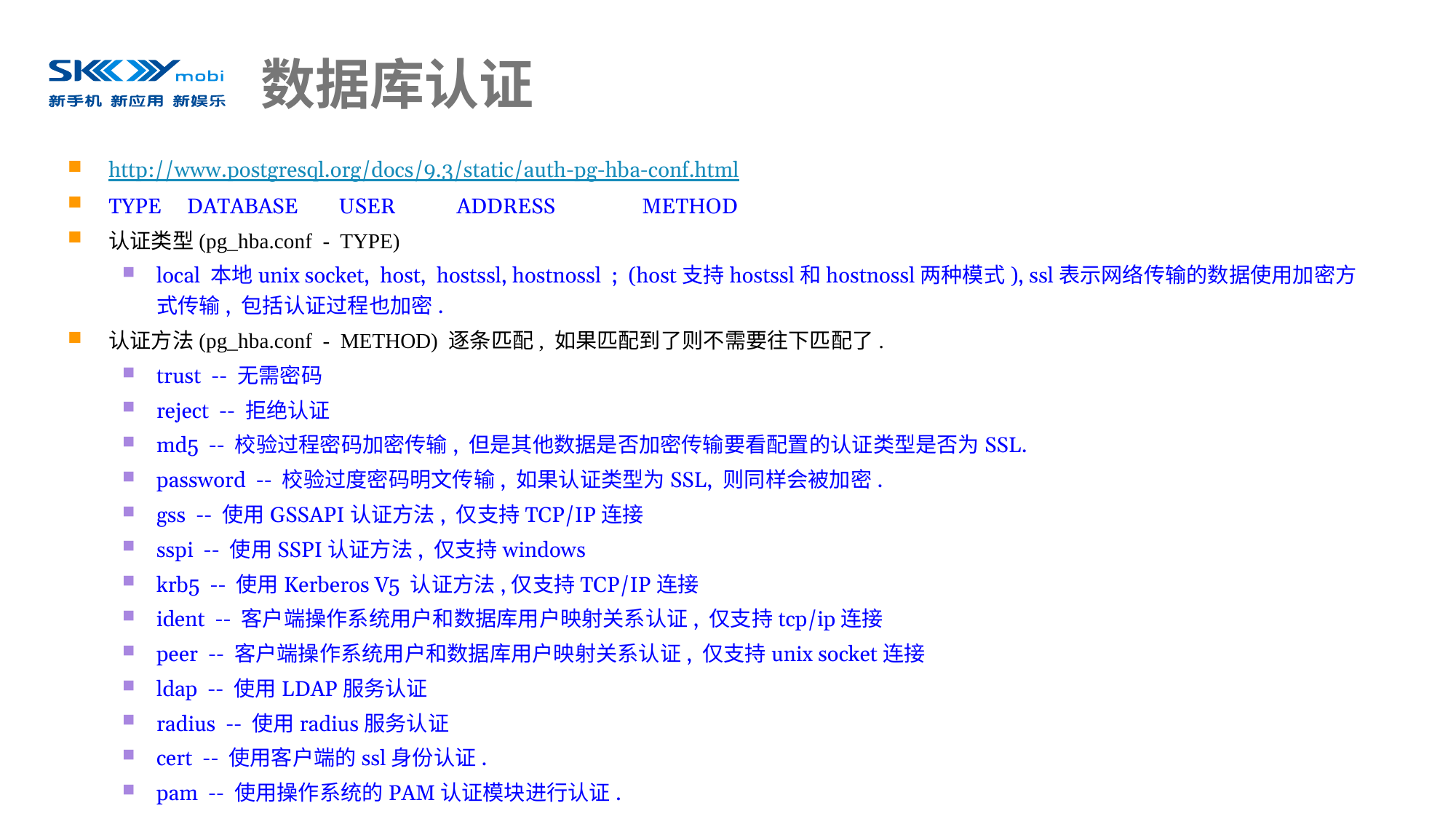

# 数据库认证
http://www.postgresql.org/docs/9.3/static/auth-pg-hba-conf.html
TYPE     DATABASE        USER            ADDRESS                 METHOD
认证类型(pg_hba.conf  -  TYPE)
local 本地unix socket,  host,  hostssl, hostnossl  ;  (host支持hostssl和hostnossl两种模式), ssl表示网络传输的数据使用加密方式传输, 包括认证过程也加密.
认证方法(pg_hba.conf  -  METHOD) 逐条匹配, 如果匹配到了则不需要往下匹配了.
trust  -- 无需密码
reject  -- 拒绝认证
md5  -- 校验过程密码加密传输, 但是其他数据是否加密传输要看配置的认证类型是否为SSL.
password  -- 校验过度密码明文传输, 如果认证类型为SSL, 则同样会被加密.
gss  -- 使用GSSAPI认证方法, 仅支持TCP/IP连接
sspi  -- 使用SSPI认证方法, 仅支持windows
krb5  -- 使用Kerberos V5 认证方法,仅支持TCP/IP连接
ident  -- 客户端操作系统用户和数据库用户映射关系认证, 仅支持tcp/ip连接
peer  -- 客户端操作系统用户和数据库用户映射关系认证, 仅支持unix socket连接
ldap  -- 使用LDAP服务认证
radius  -- 使用radius服务认证
cert  -- 使用客户端的ssl身份认证.
pam  -- 使用操作系统的PAM认证模块进行认证.